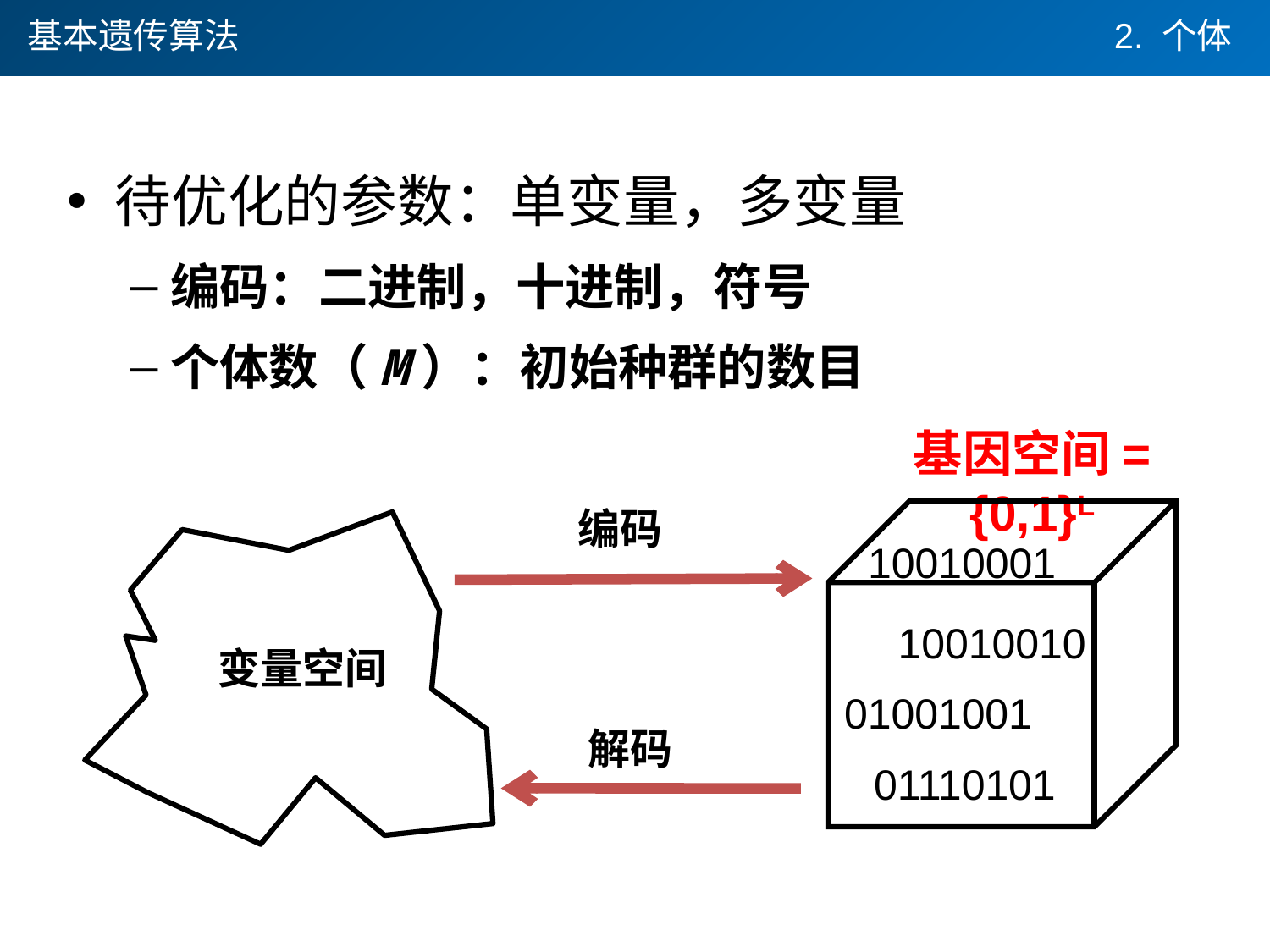

基本遗传算法
2. 个体
待优化的参数：单变量，多变量
编码：二进制，十进制，符号
个体数（M）：初始种群的数目

基因空间= {0,1}L
编码

10010001
10010010
变量空间

01001001
解码
01110101
19